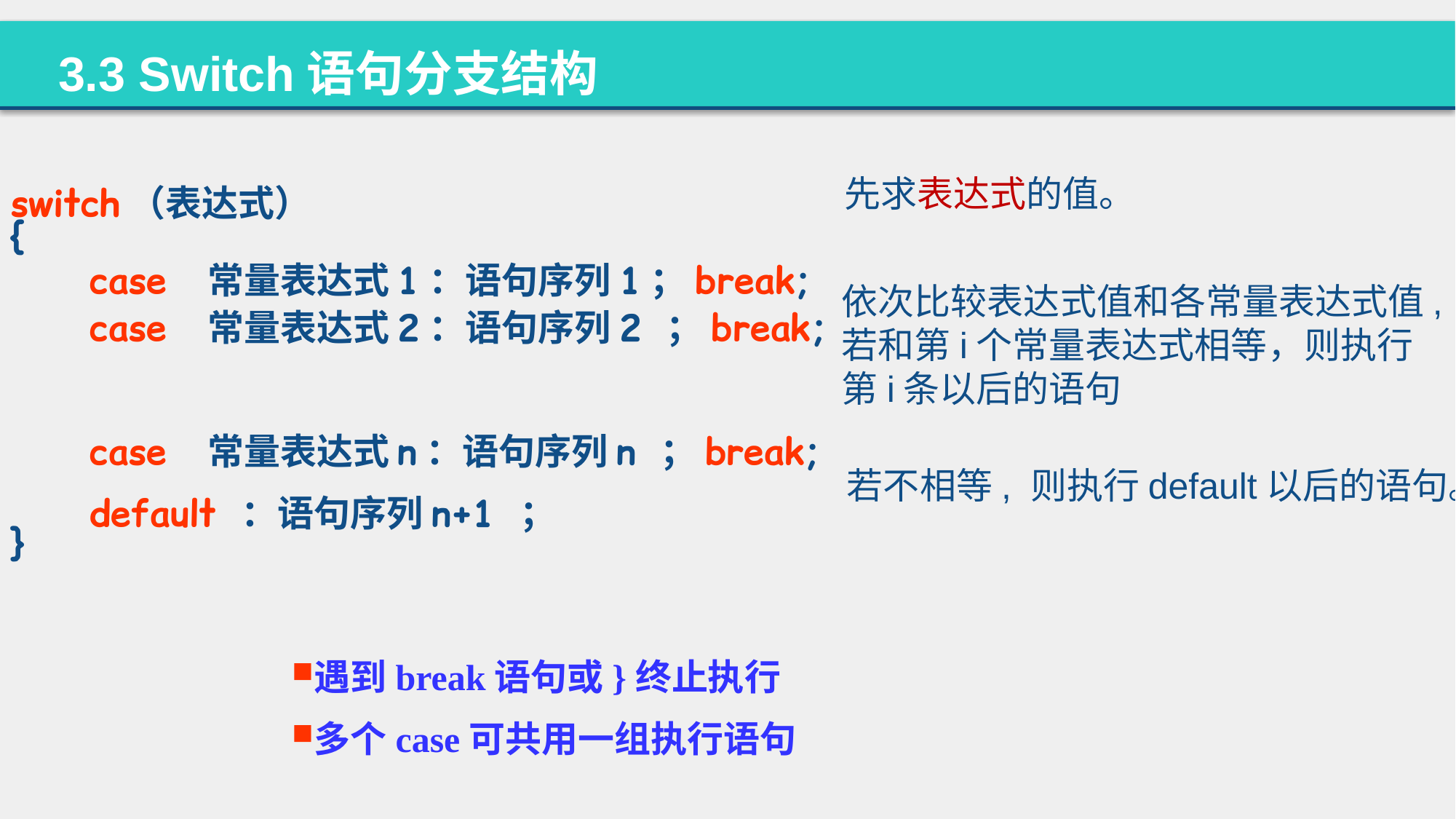

3.3 Switch语句分支结构
先求表达式的值。
switch（表达式）
{
     case  常量表达式1：语句序列1；break;
     case  常量表达式2：语句序列2 ；break;

     case  常量表达式n：语句序列n ；break;
     default ：语句序列n+1 ；
}
依次比较表达式值和各常量表达式值,若和第i个常量表达式相等，则执行第i条以后的语句
若不相等, 则执行default以后的语句。
遇到break语句或}终止执行
多个case可共用一组执行语句